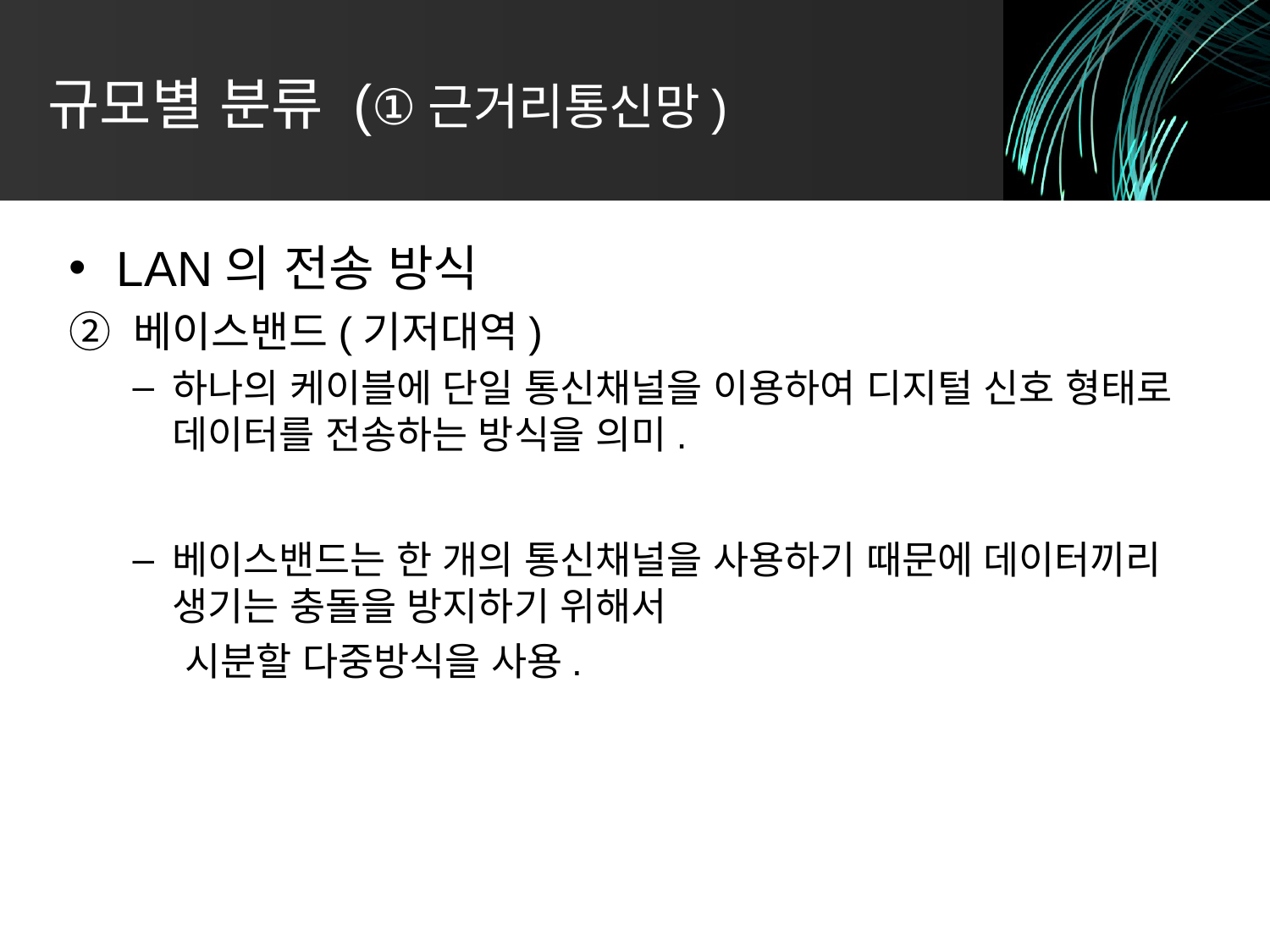

# 규모별 분류 (①근거리통신망)
LAN의 전송 방식
② 베이스밴드(기저대역)
하나의 케이블에 단일 통신채널을 이용하여 디지털 신호 형태로 데이터를 전송하는 방식을 의미.

베이스밴드는 한 개의 통신채널을 사용하기 때문에 데이터끼리 생기는 충돌을 방지하기 위해서
    시분할 다중방식을 사용.